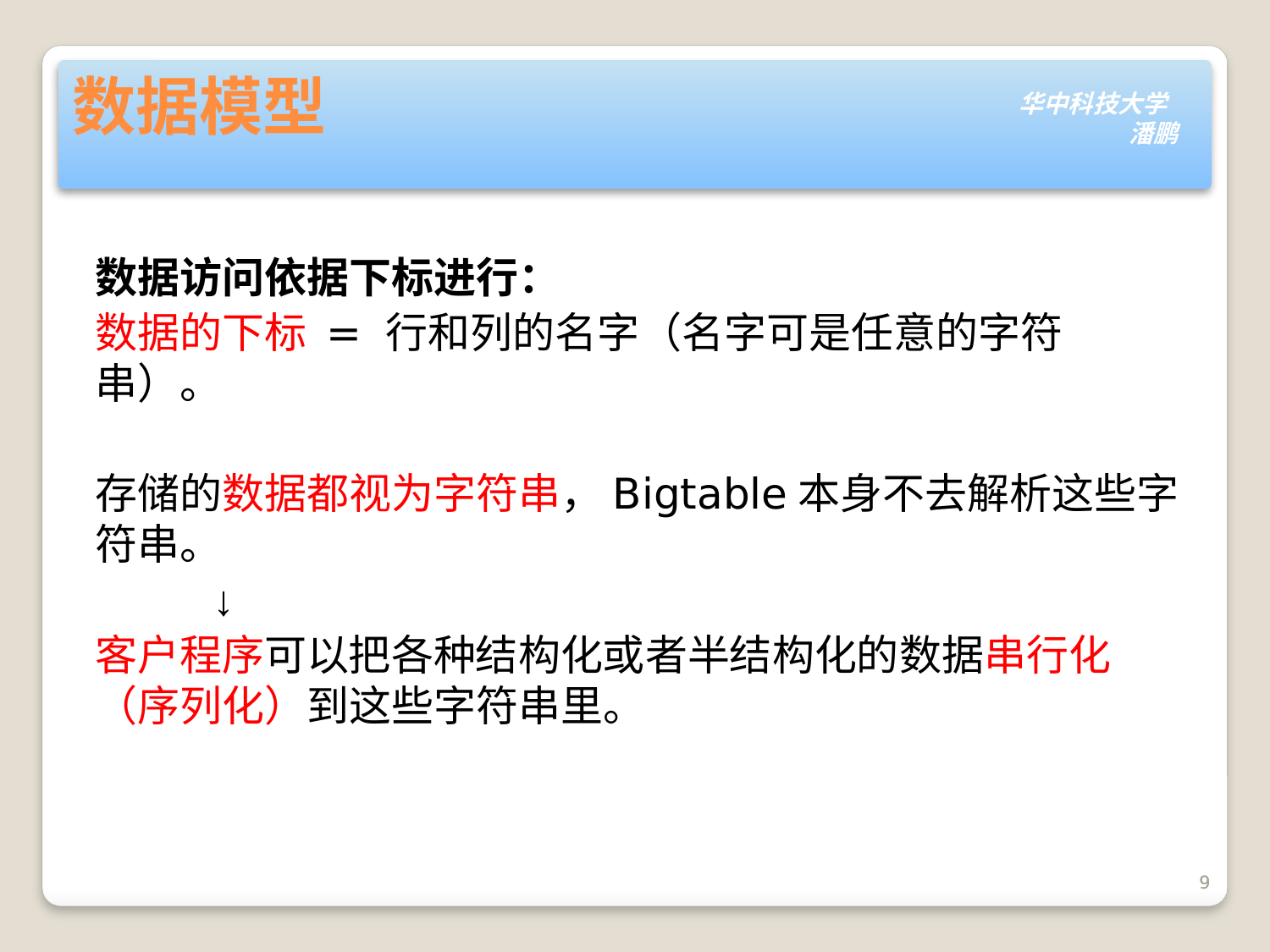

# 数据模型
数据访问依据下标进行：
数据的下标 = 行和列的名字（名字可是任意的字符串）。

存储的数据都视为字符串，Bigtable本身不去解析这些字符串。
          ↓
客户程序可以把各种结构化或者半结构化的数据串行化（序列化）到这些字符串里。
9
9